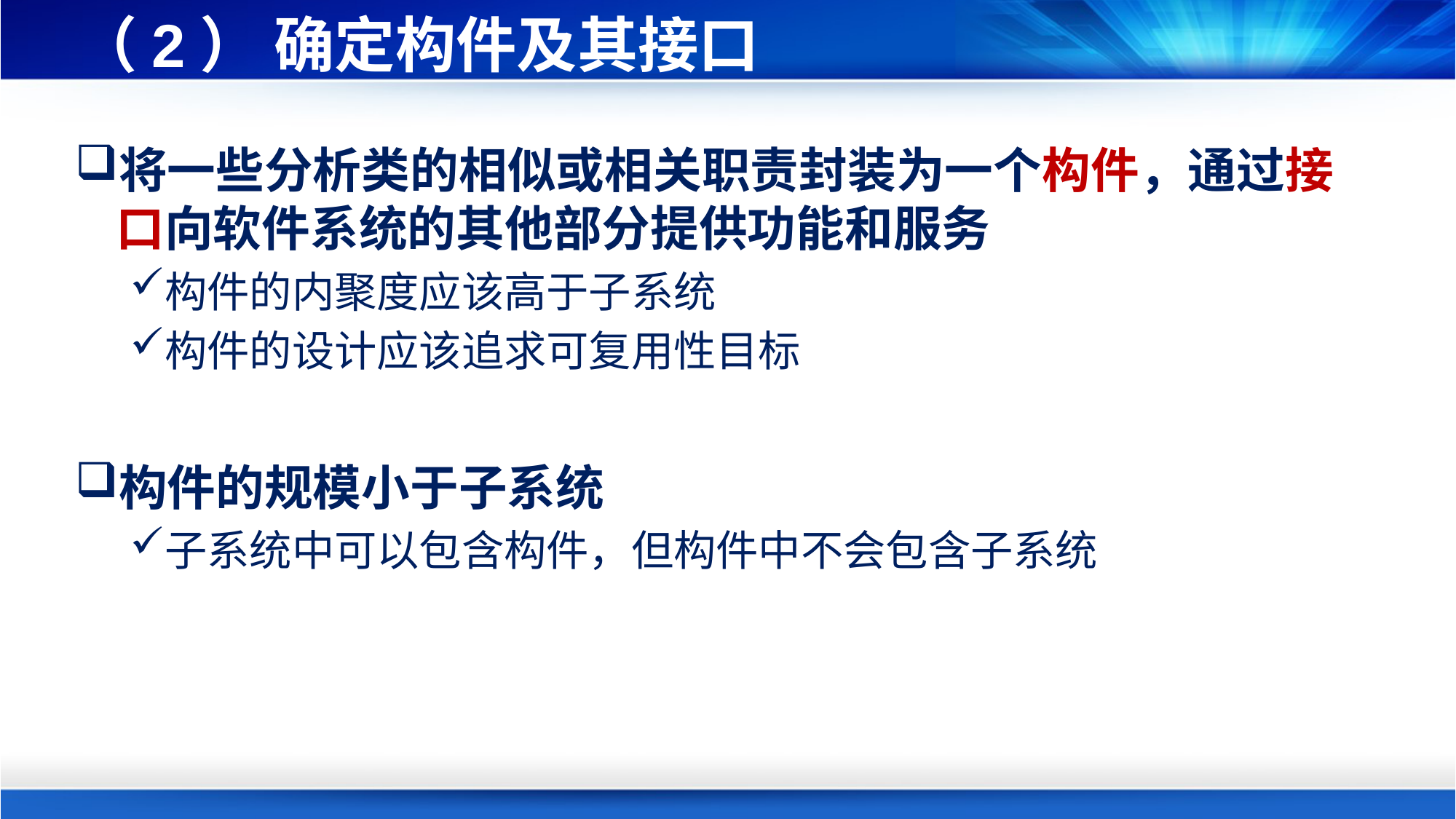

# （2） 确定构件及其接口
将一些分析类的相似或相关职责封装为一个构件，通过接口向软件系统的其他部分提供功能和服务
构件的内聚度应该高于子系统
构件的设计应该追求可复用性目标

构件的规模小于子系统
子系统中可以包含构件，但构件中不会包含子系统